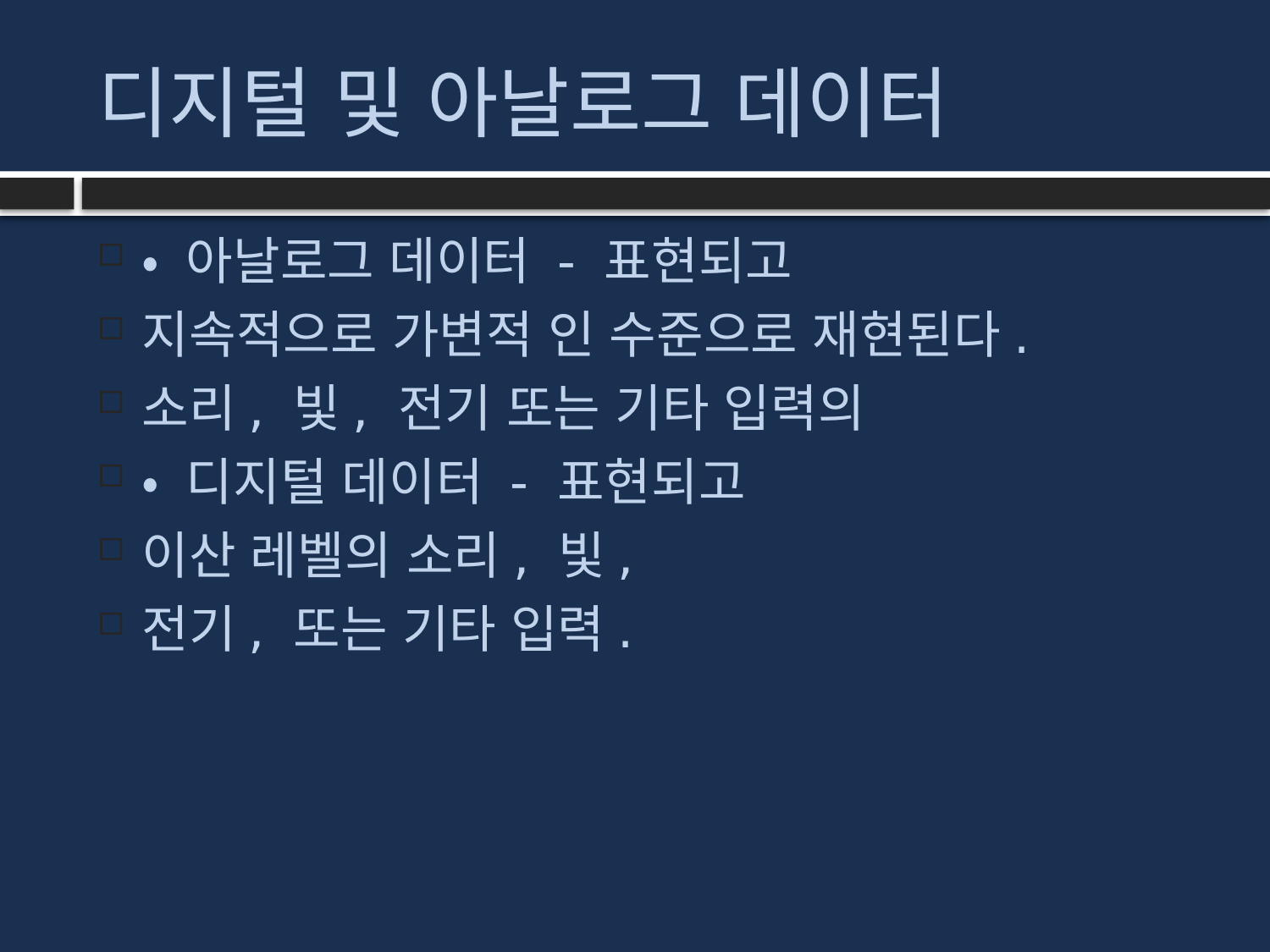

# 디지털 및 아날로그 데이터
• 아날로그 데이터 - 표현되고
지속적으로 가변적 인 수준으로 재현된다.
소리, 빛, 전기 또는 기타 입력의
• 디지털 데이터 - 표현되고
이산 레벨의 소리, 빛,
전기, 또는 기타 입력.